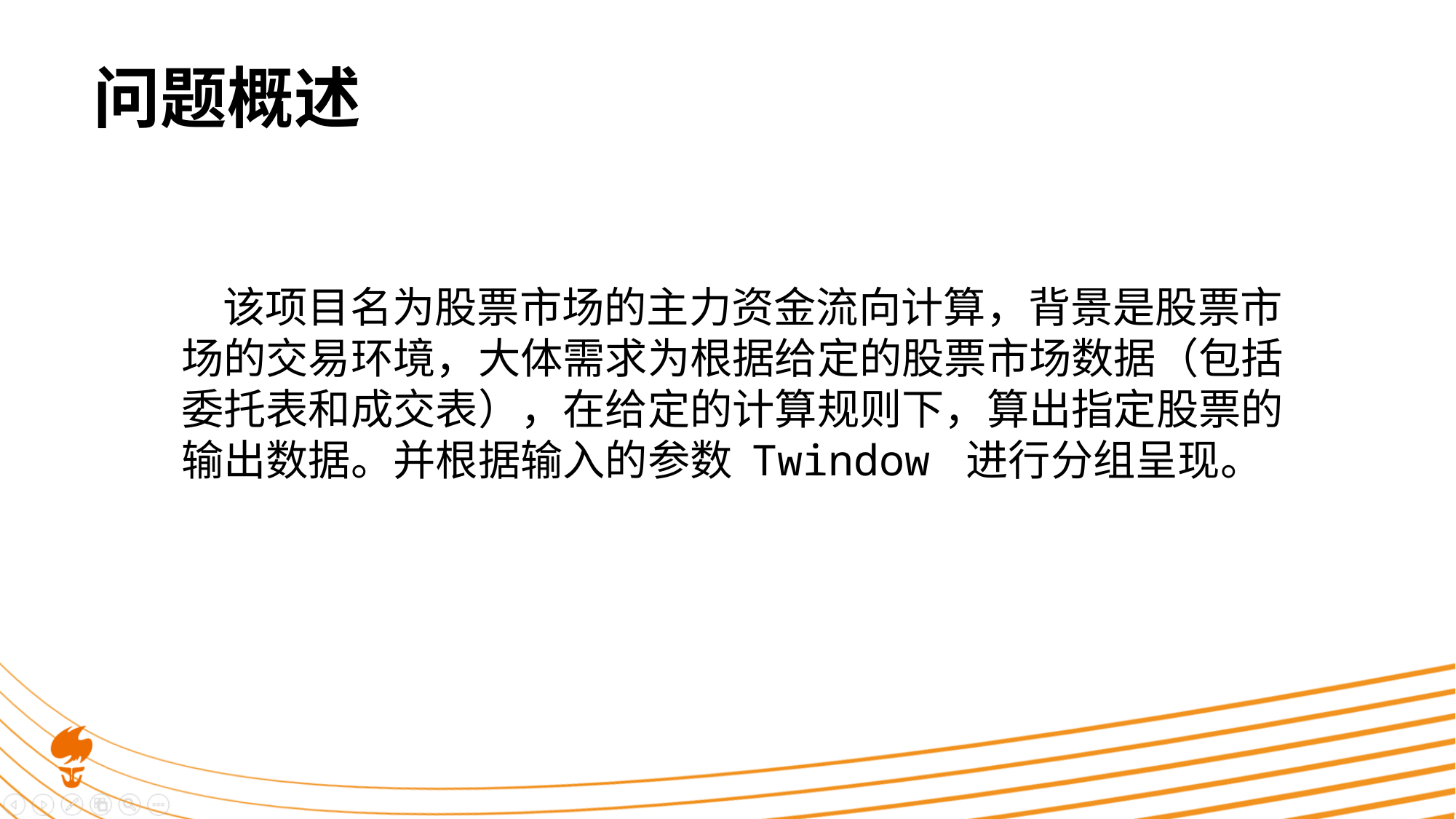

问题概述

    该项目名为股票市场的主力资金流向计算，背景是股票市场的交易环境，大体需求为根据给定的股票市场数据（包括委托表和成交表），在给定的计算规则下，算出指定股票的输出数据。并根据输入的参数 Twindow 进行分组呈现。